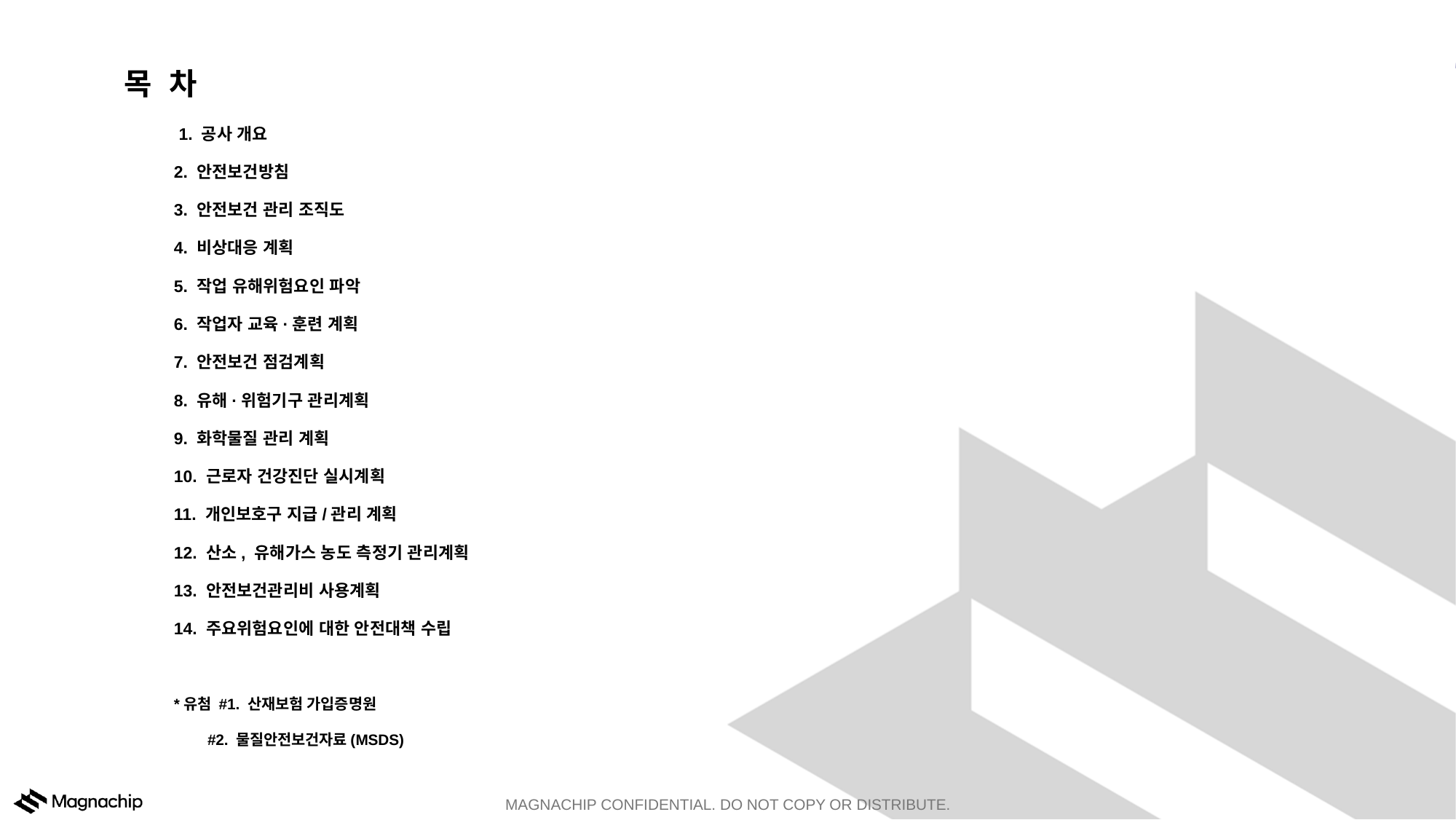

목  차
 1. 공사 개요
2. 안전보건방침
3. 안전보건 관리 조직도
4. 비상대응 계획
5. 작업 유해위험요인 파악
6. 작업자 교육·훈련 계획
7. 안전보건 점검계획
8. 유해·위험기구 관리계획
9. 화학물질 관리 계획
10. 근로자 건강진단 실시계획
11. 개인보호구 지급/관리 계획
12. 산소, 유해가스 농도 측정기 관리계획
13. 안전보건관리비 사용계획
14. 주요위험요인에 대한 안전대책 수립

*유첨 #1. 산재보험 가입증명원
        #2. 물질안전보건자료(MSDS)